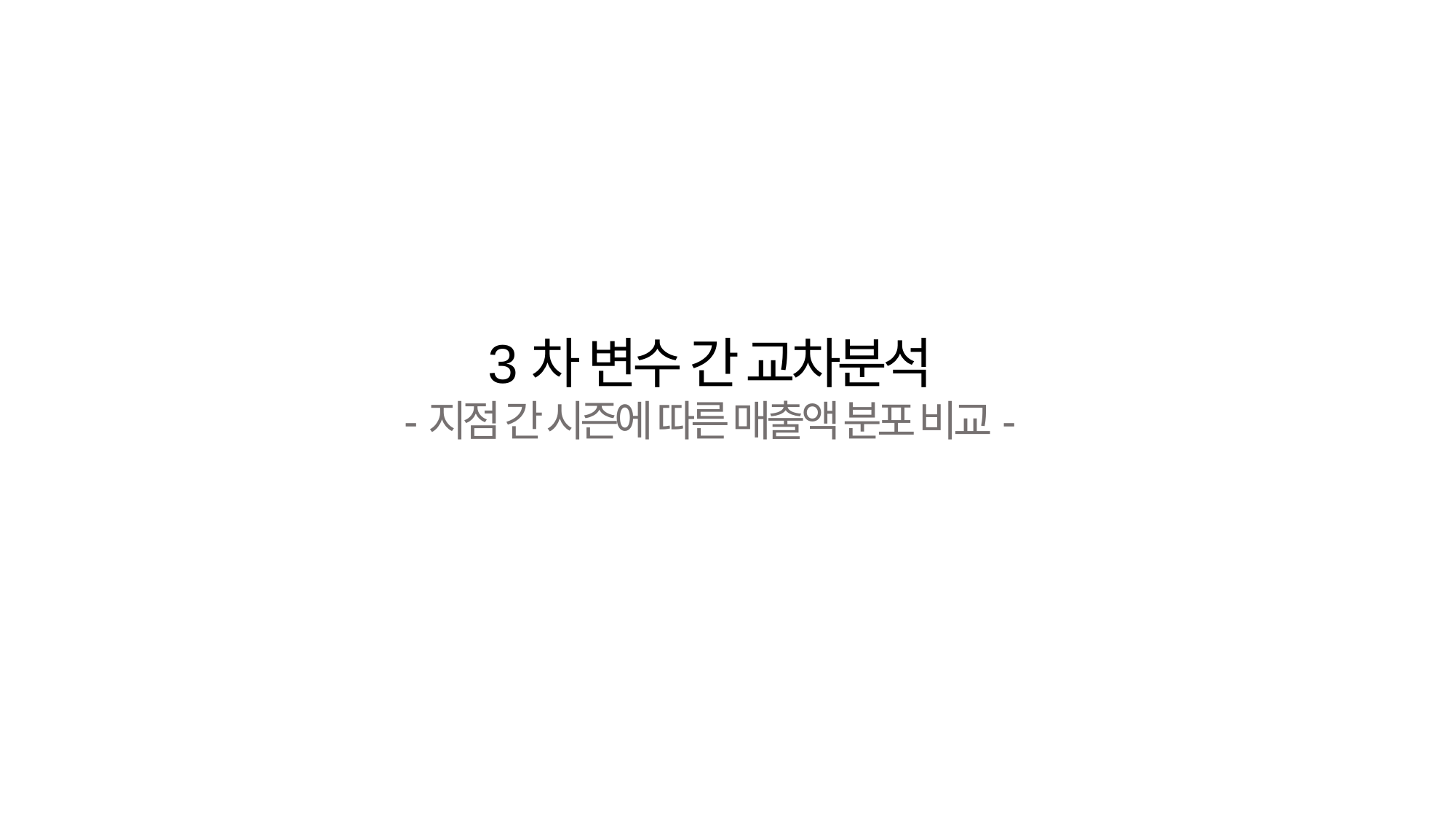

3차 변수 간 교차분석
-지점 간 시즌에 따른 매출액 분포 비교-